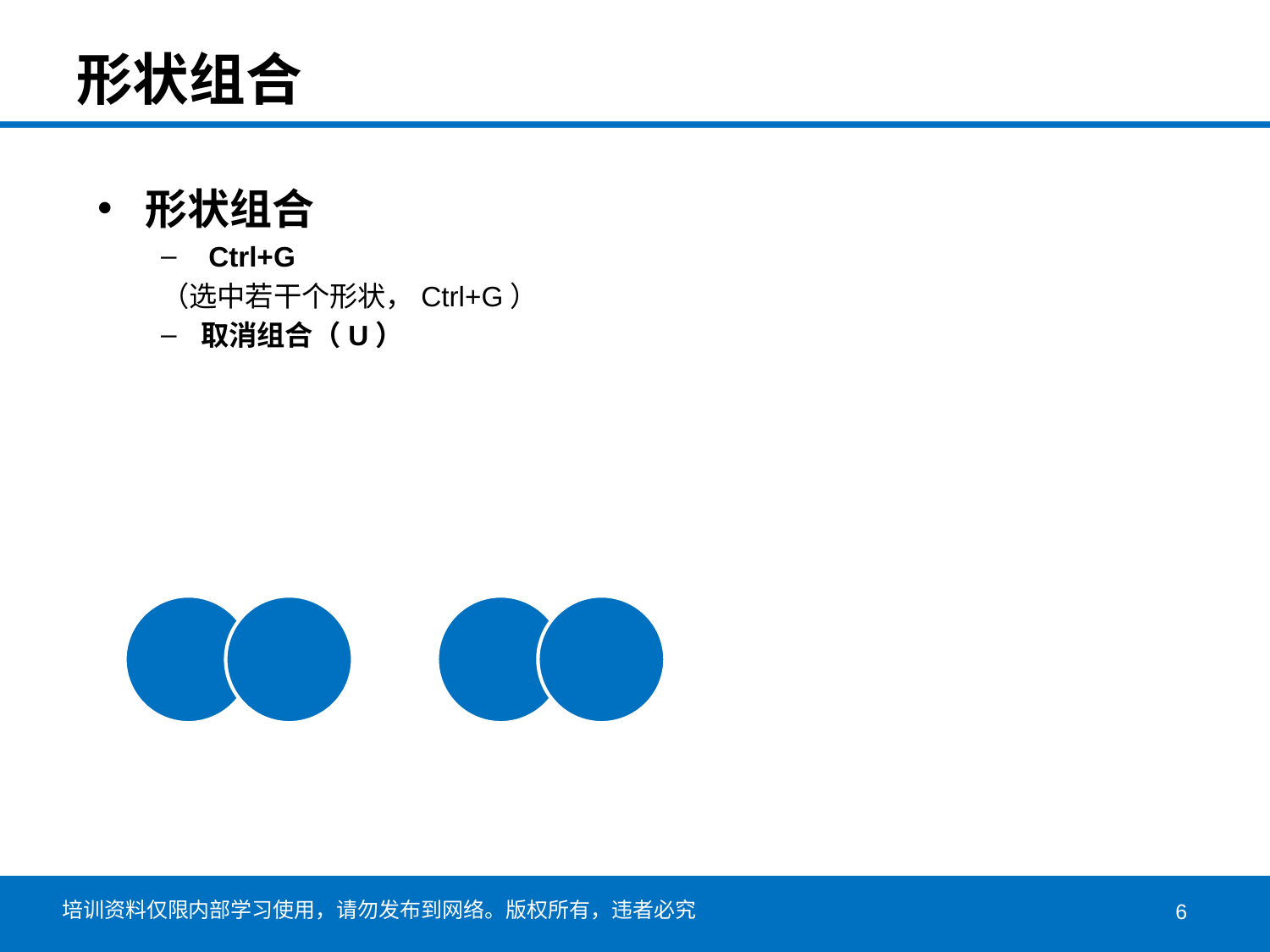

# 形状组合
形状组合
 Ctrl+G
（选中若干个形状，Ctrl+G）
取消组合（U）

6